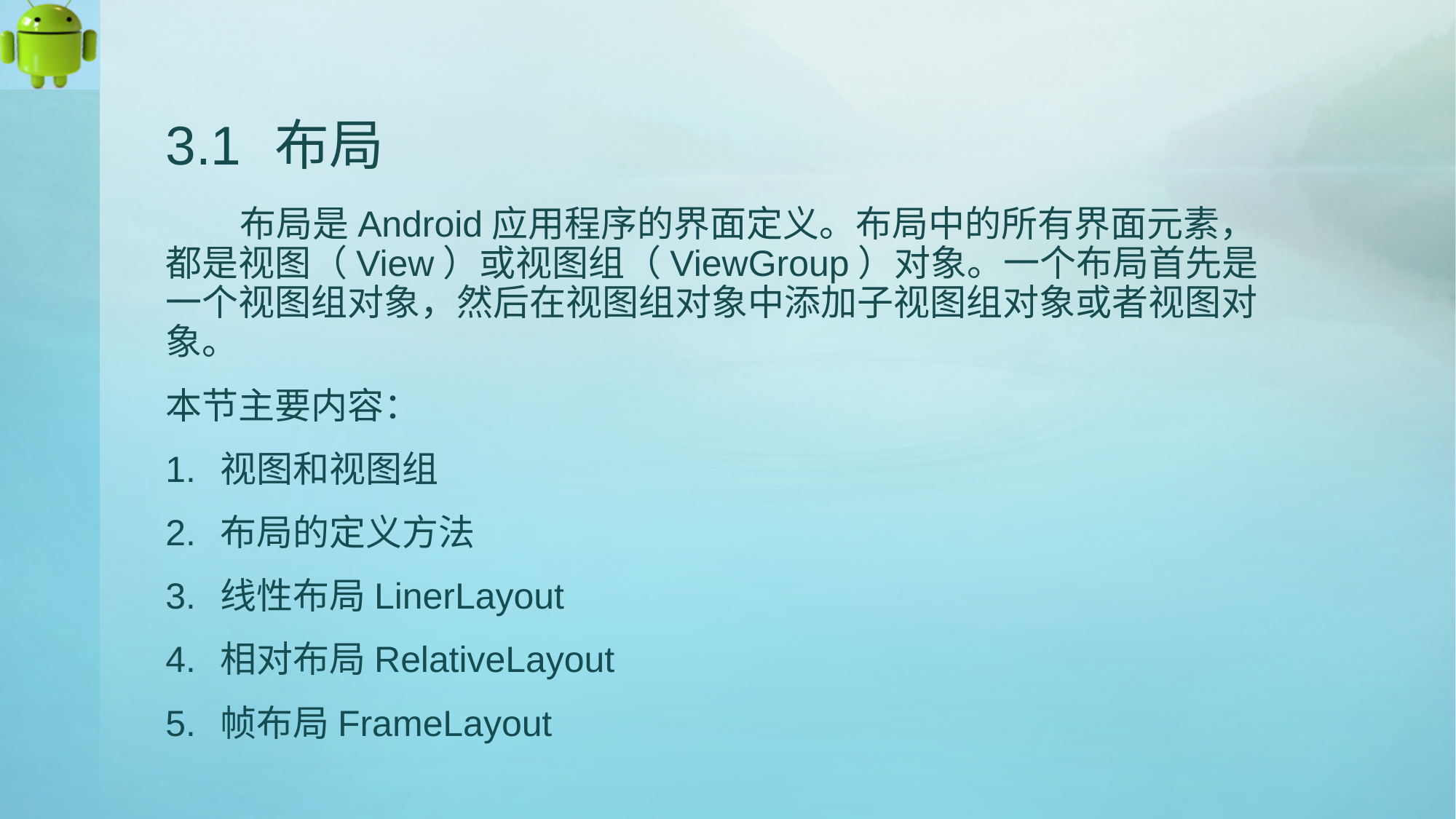

# 3.1	布局
        布局是Android应用程序的界面定义。布局中的所有界面元素，都是视图（View）或视图组（ViewGroup）对象。一个布局首先是一个视图组对象，然后在视图组对象中添加子视图组对象或者视图对象。
本节主要内容：
视图和视图组
布局的定义方法
线性布局LinerLayout
相对布局RelativeLayout
帧布局FrameLayout